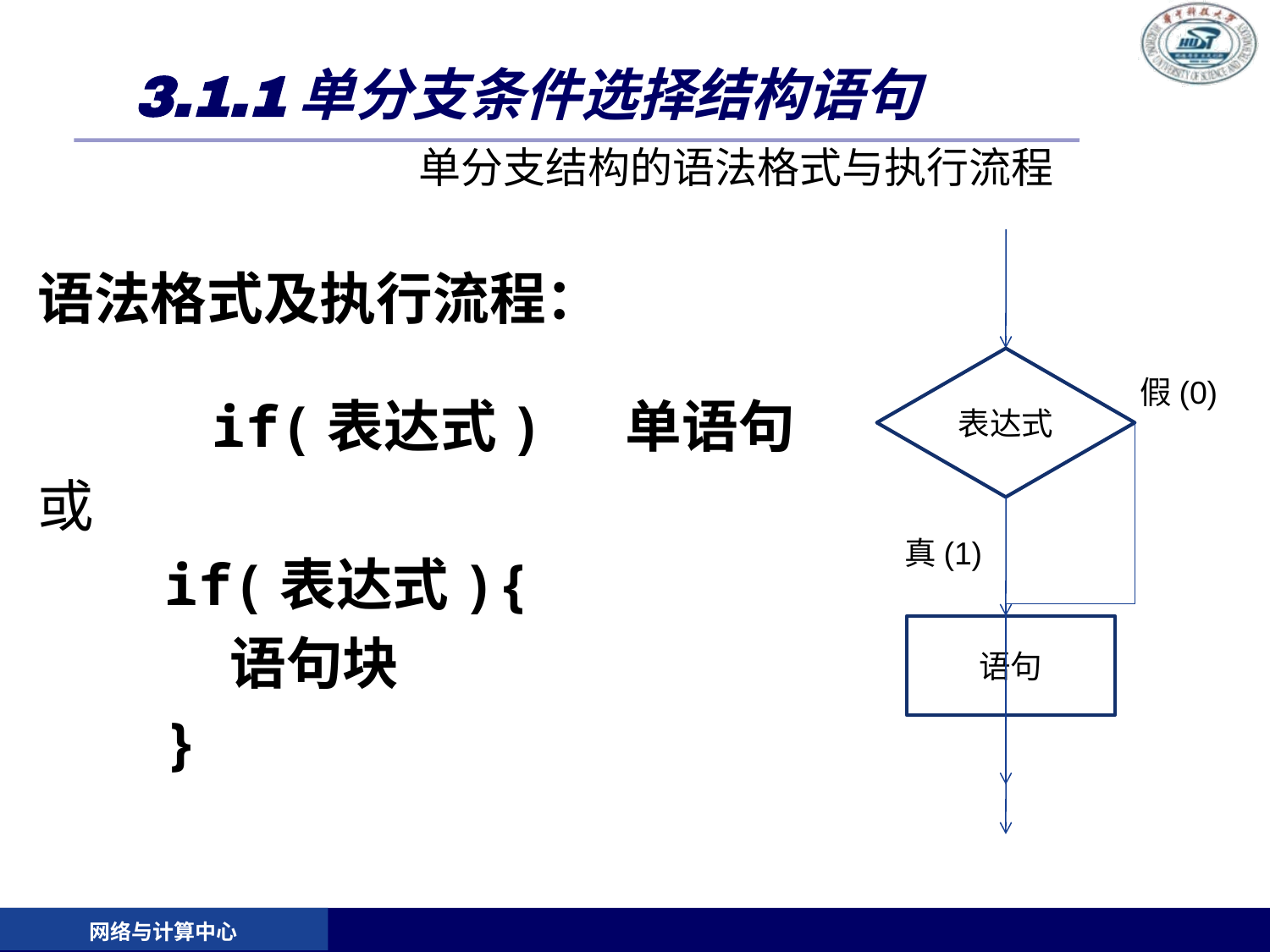

# 3.1.1单分支条件选择结构语句 单分支结构的语法格式与执行流程
表达式
真(1)
语句
假(0)
语法格式及执行流程：

		if(表达式)  单语句
或
if(表达式){
    语句块
}
网络与计算中心